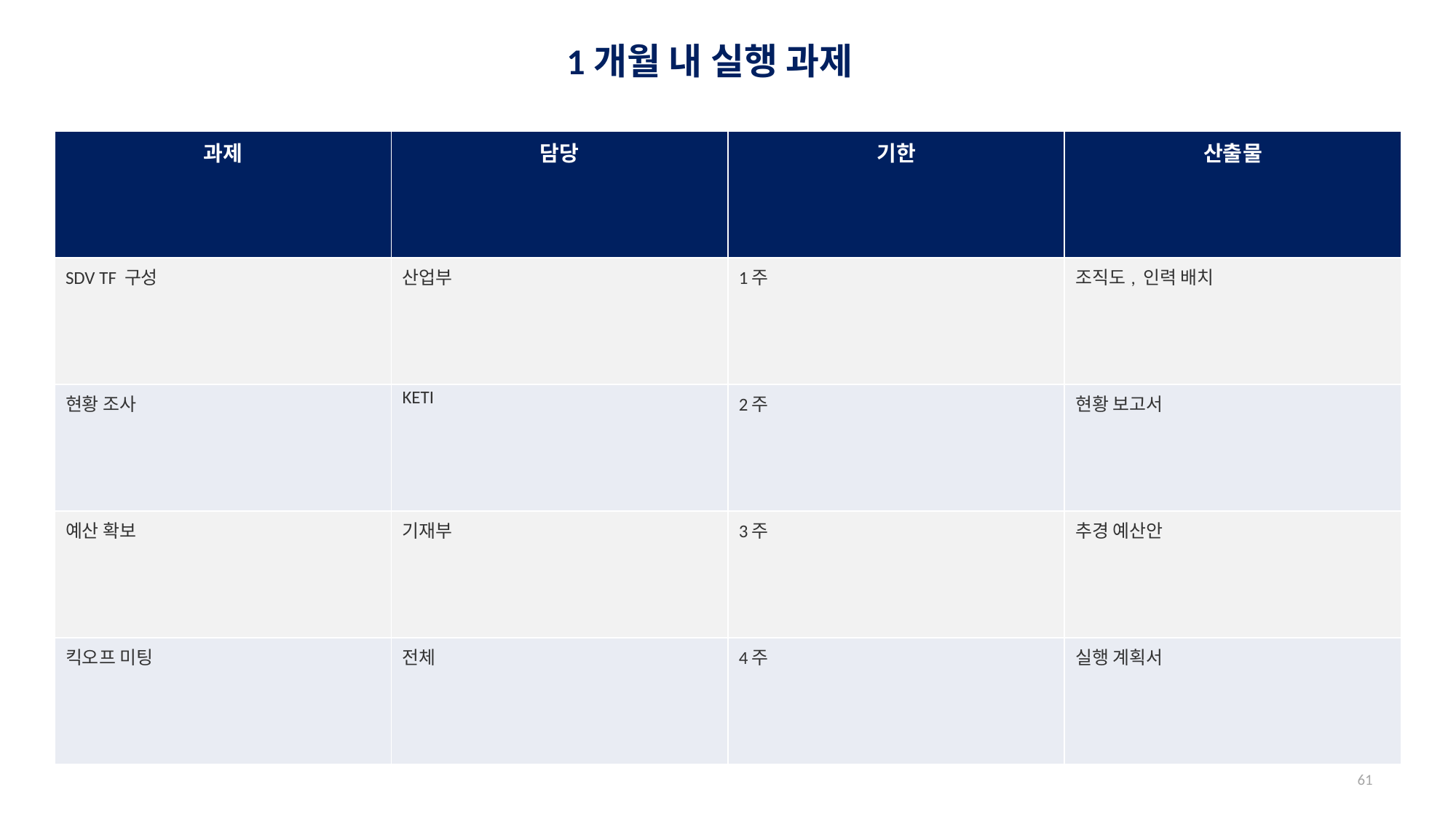

1개월 내 실행 과제
#
| 과제 | 담당 | 기한 | 산출물 |
| --- | --- | --- | --- |
| SDV TF 구성 | 산업부 | 1주 | 조직도, 인력 배치 |
| 현황 조사 | KETI | 2주 | 현황 보고서 |
| 예산 확보 | 기재부 | 3주 | 추경 예산안 |
| 킥오프 미팅 | 전체 | 4주 | 실행 계획서 |
61